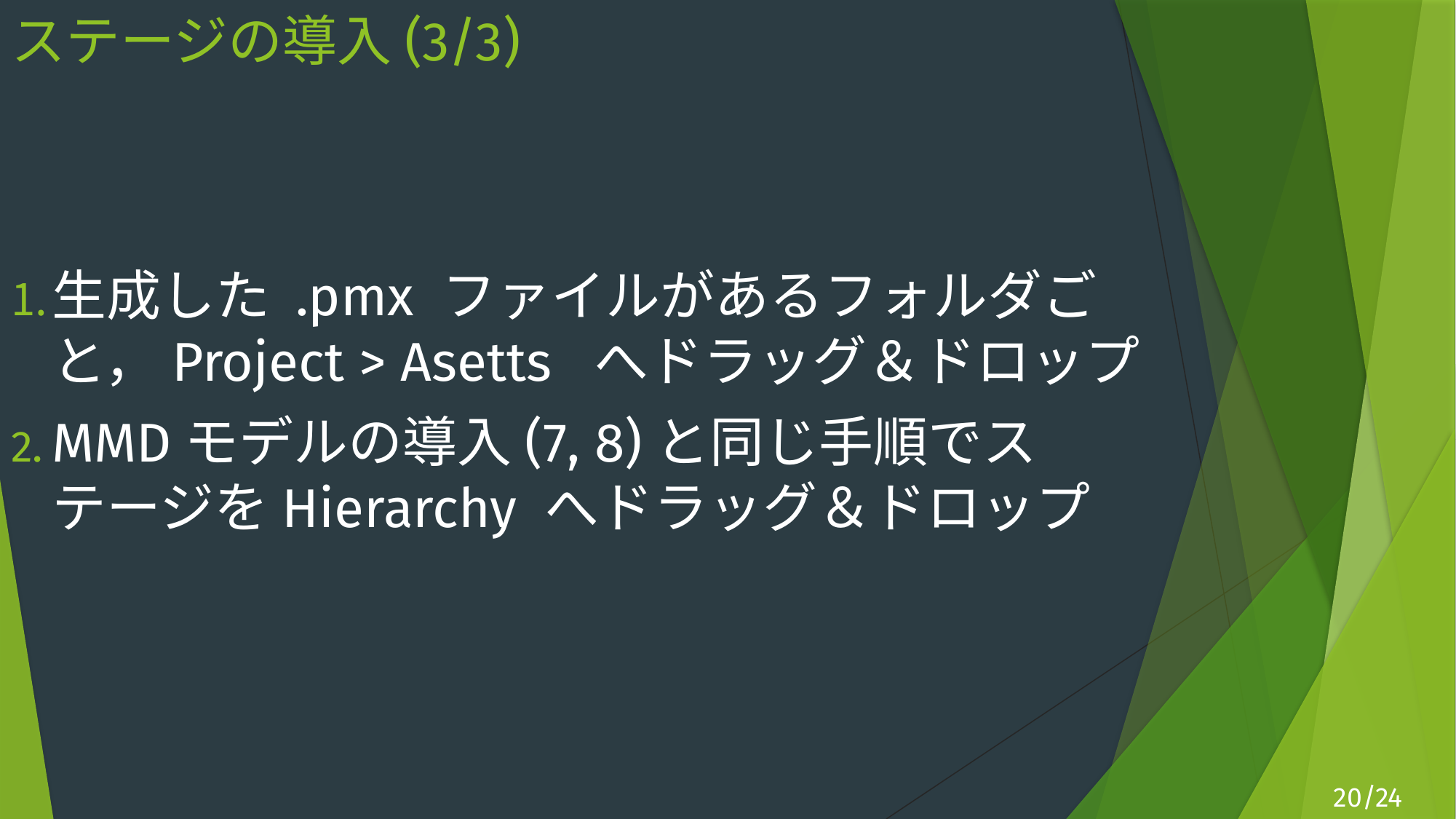

# ステージの導入(3/3)
生成した .pmx ファイルがあるフォルダごと，Project > Asetts  へドラッグ＆ドロップ
MMDモデルの導入(7, 8)と同じ手順でステージをHierarchy へドラッグ＆ドロップ

20/24